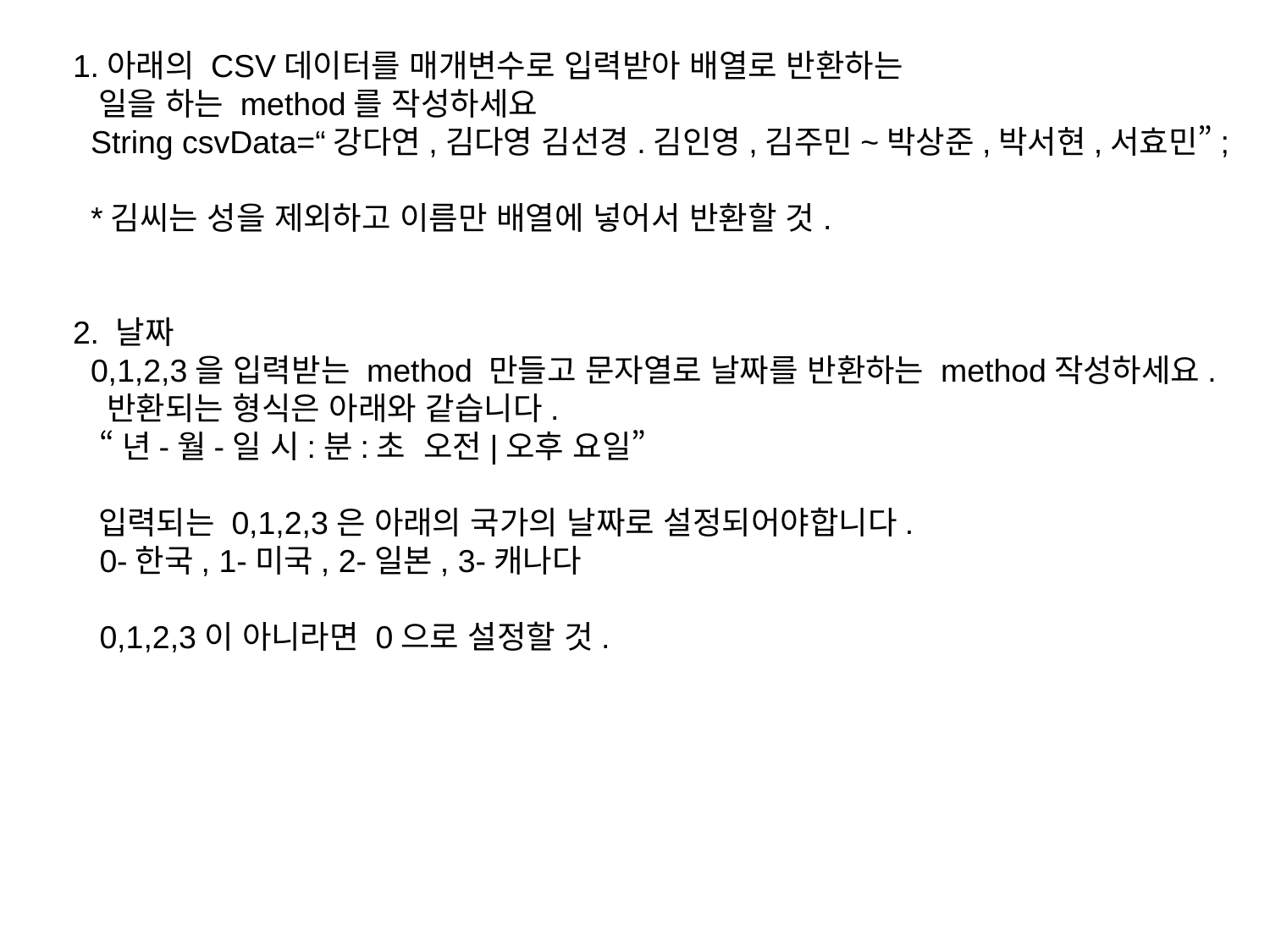

1.아래의 CSV데이터를 매개변수로 입력받아 배열로 반환하는
  일을 하는 method를 작성하세요
  String csvData=“강다연,김다영 김선경.김인영,김주민~박상준,박서현,서효민”;

  *김씨는 성을 제외하고 이름만 배열에 넣어서 반환할 것.

2. 날짜
  0,1,2,3을 입력받는 method 만들고 문자열로 날짜를 반환하는 method작성하세요.
   반환되는 형식은 아래와 같습니다.
   “년-월-일 시:분:초  오전|오후 요일”

  입력되는 0,1,2,3은 아래의 국가의 날짜로 설정되어야합니다.
   0-한국, 1-미국, 2-일본, 3-캐나다

   0,1,2,3이 아니라면 0으로 설정할 것.